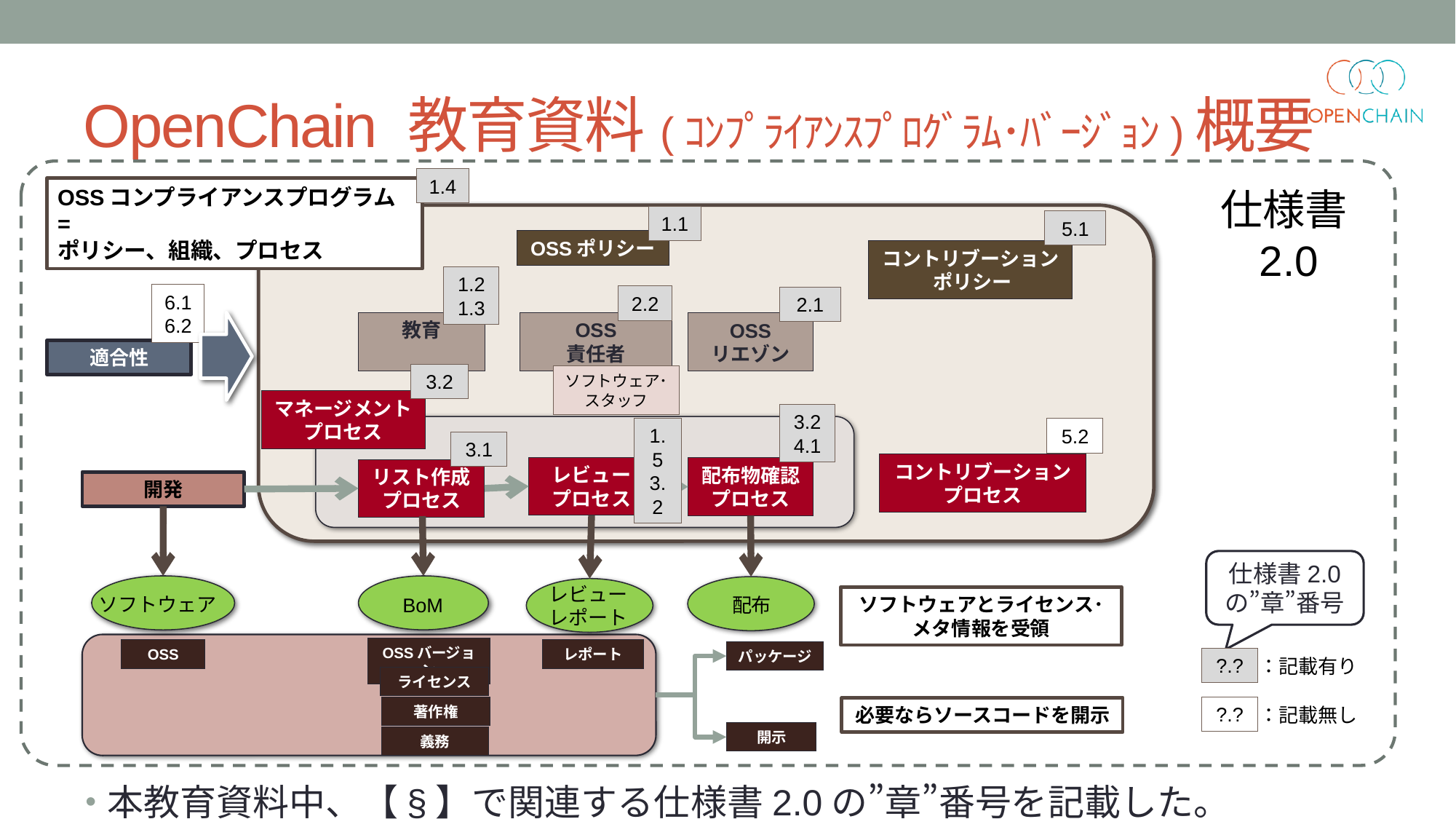

# OpenChain 教育資料(ｺﾝﾌﾟﾗｲｱﾝｽﾌﾟﾛｸﾞﾗﾑ･ﾊﾞｰｼﾞｮﾝ)概要

1.4
仕様書2.0
OSSコンプライアンスプログラム =
ポリシー、組織、プロセス

1.1
5.1
OSSポリシー
コントリブーション
 ポリシー
1.2
1.3
6.1
6.2
2.2
2.1

教育

OSS
責任者
OSS
リエゾン
適合性
3.2
ソフトウェア･スタッフ
マネージメントプロセス
3.2
4.1

1.5
3.2
5.2
3.1
コントリブーション
プロセス
レビュー
プロセス
配布物確認
プロセス
リスト作成
プロセス
開発
仕様書2.0
の”章”番号

レビュー
レポート

ソフトウェア
ソフトウェアとライセンス･メタ情報を受領
BoM
配布

OSSバージョン
OSS
レポート
パッケージ
?.?
：記載有り
ライセンス
?.?
：記載無し
著作権
必要ならソースコードを開示
開示
義務
本教育資料中、【§】で関連する仕様書2.0の”章”番号を記載した。